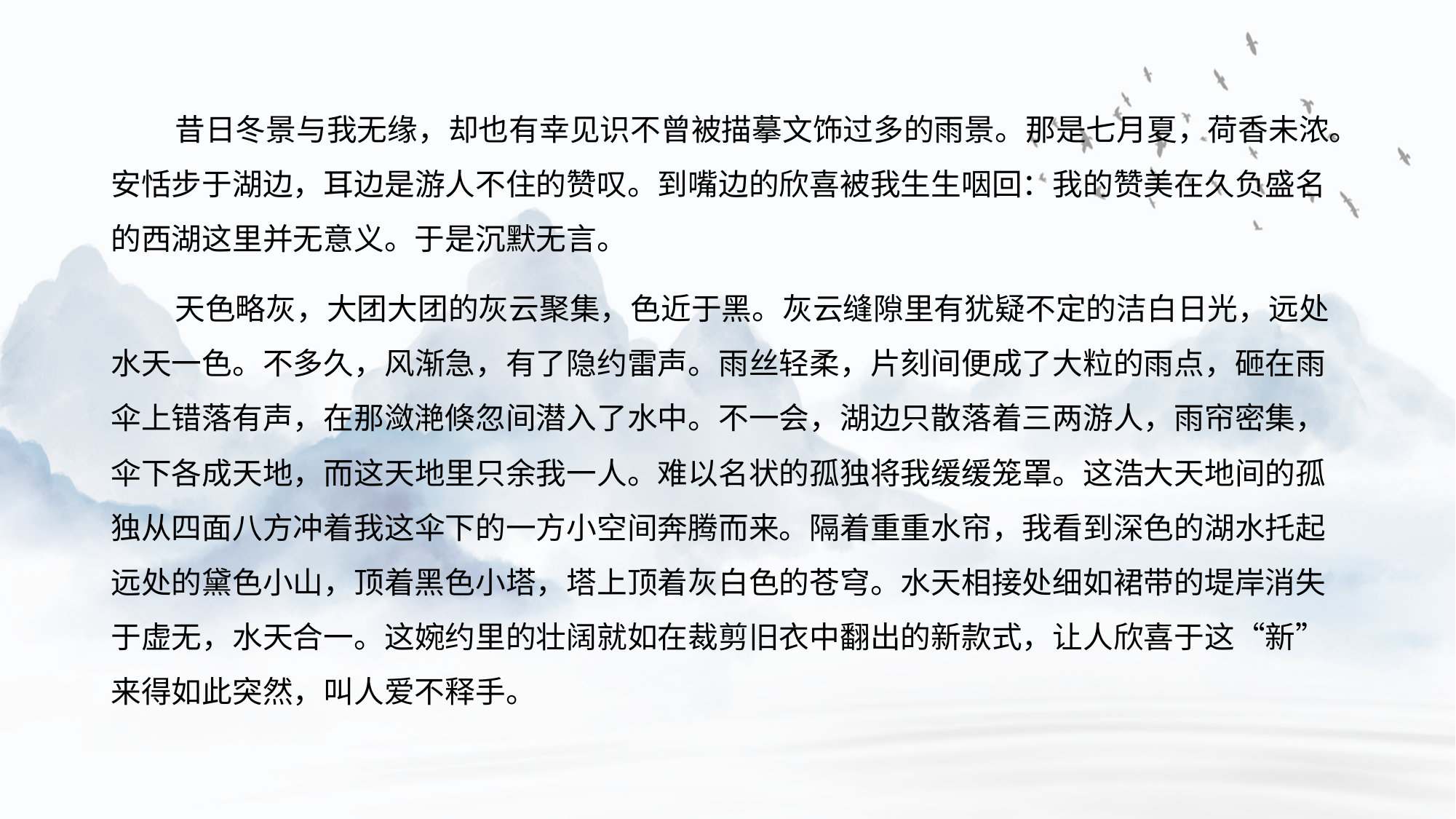

昔日冬景与我无缘，却也有幸见识不曾被描摹文饰过多的雨景。那是七月夏，荷香未浓。安恬步于湖边，耳边是游人不住的赞叹。到嘴边的欣喜被我生生咽回：我的赞美在久负盛名的西湖这里并无意义。于是沉默无言。
天色略灰，大团大团的灰云聚集，色近于黑。灰云缝隙里有犹疑不定的洁白日光，远处水天一色。不多久，风渐急，有了隐约雷声。雨丝轻柔，片刻间便成了大粒的雨点，砸在雨伞上错落有声，在那潋滟倏忽间潜入了水中。不一会，湖边只散落着三两游人，雨帘密集，伞下各成天地，而这天地里只余我一人。难以名状的孤独将我缓缓笼罩。这浩大天地间的孤独从四面八方冲着我这伞下的一方小空间奔腾而来。隔着重重水帘，我看到深色的湖水托起远处的黛色小山，顶着黑色小塔，塔上顶着灰白色的苍穹。水天相接处细如裙带的堤岸消失于虚无，水天合一。这婉约里的壮阔就如在裁剪旧衣中翻出的新款式，让人欣喜于这“新”来得如此突然，叫人爱不释手。